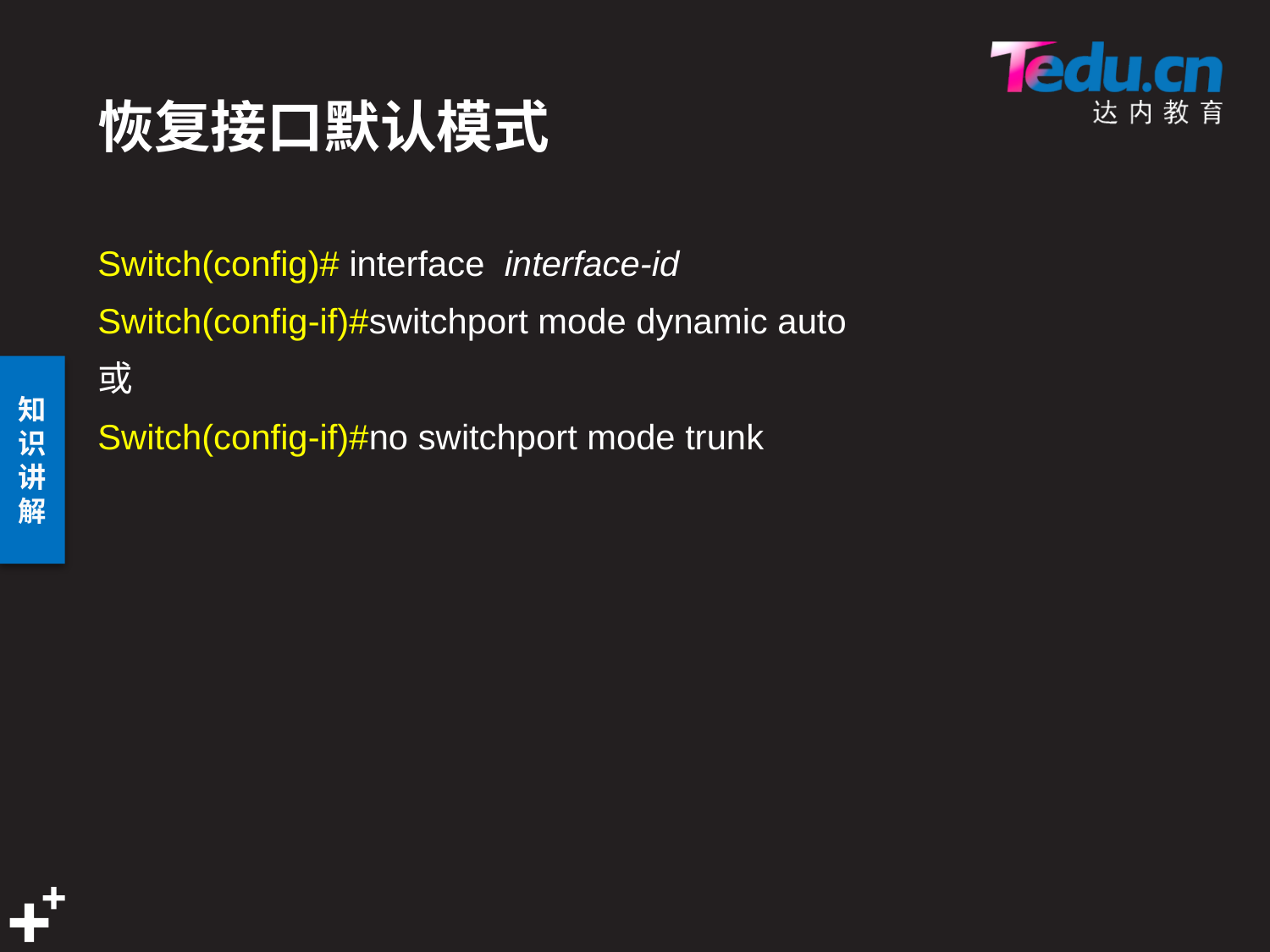

# 恢复接口默认模式
Switch(config)# interface  interface-id
Switch(config-if)#switchport mode dynamic auto
或
Switch(config-if)#no switchport mode trunk